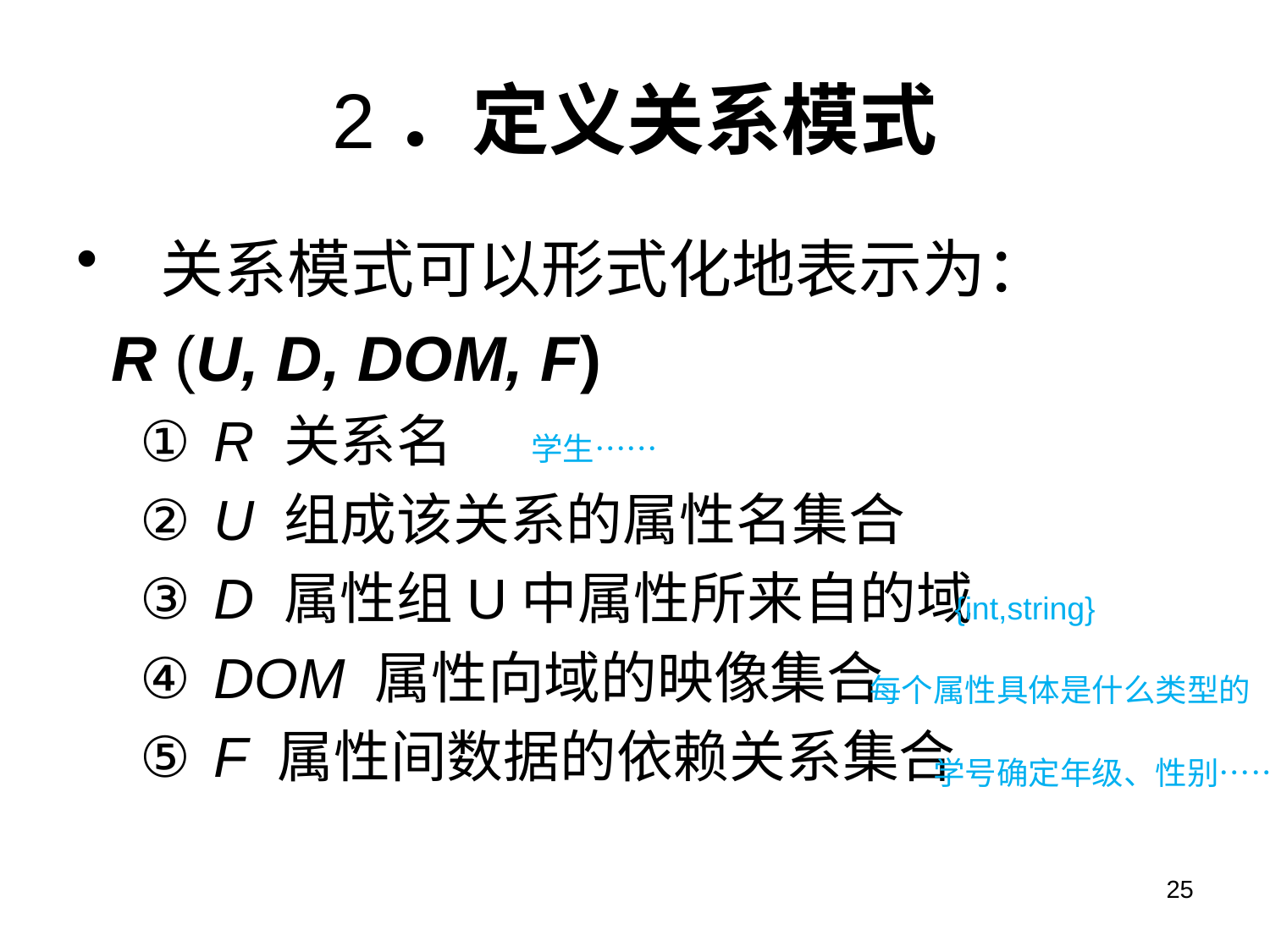

# 2．定义关系模式
关系模式可以形式化地表示为：
  R (U, D, DOM, F)
R 关系名
U 组成该关系的属性名集合
D 属性组U中属性所来自的域
DOM 属性向域的映像集合
F 属性间数据的依赖关系集合

学生……
{int,string}
每个属性具体是什么类型的
学号确定年级、性别……
25